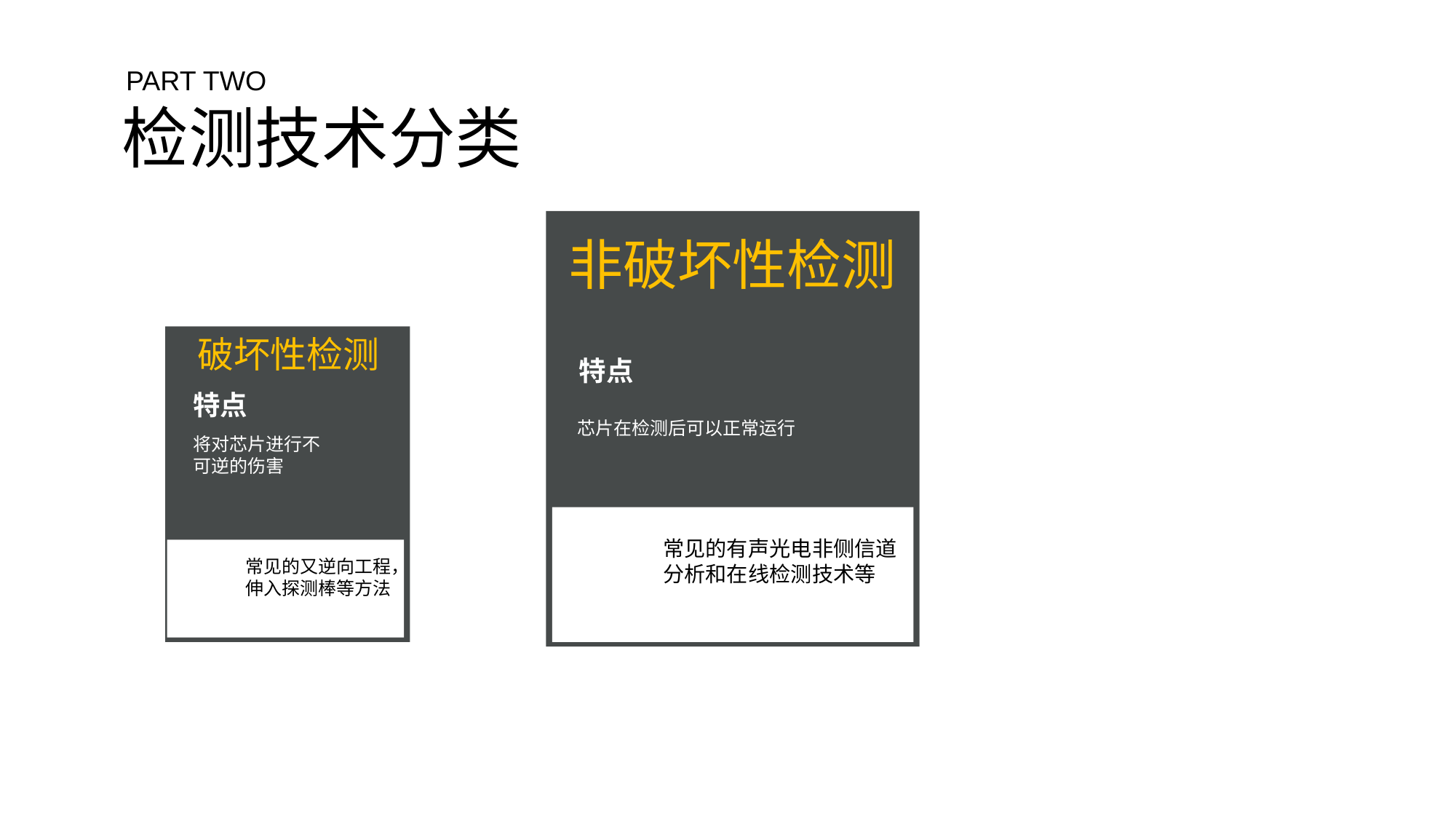

PART TWO
  检测技术分类

非破坏性检测
破坏性检测

特点
特点
芯片在检测后可以正常运行
将对芯片进行不可逆的伤害

常见的有声光电非侧信道分析和在线检测技术等

常见的又逆向工程，伸入探测棒等方法